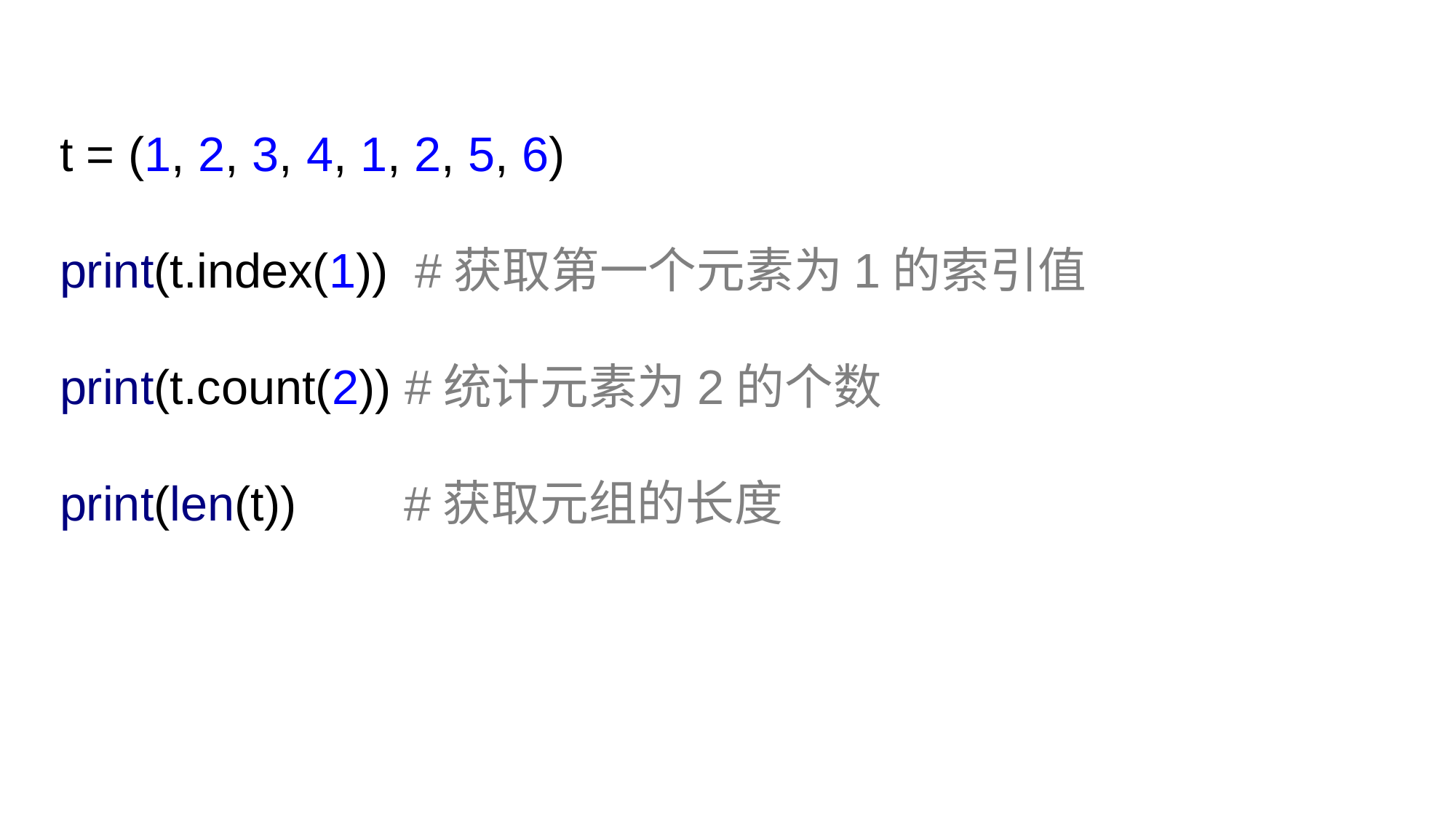

t = (1, 2, 3, 4, 1, 2, 5, 6)
print(t.index(1))  #获取第一个元素为1的索引值
print(t.count(2)) #统计元素为2的个数
print(len(t))        #获取元组的长度